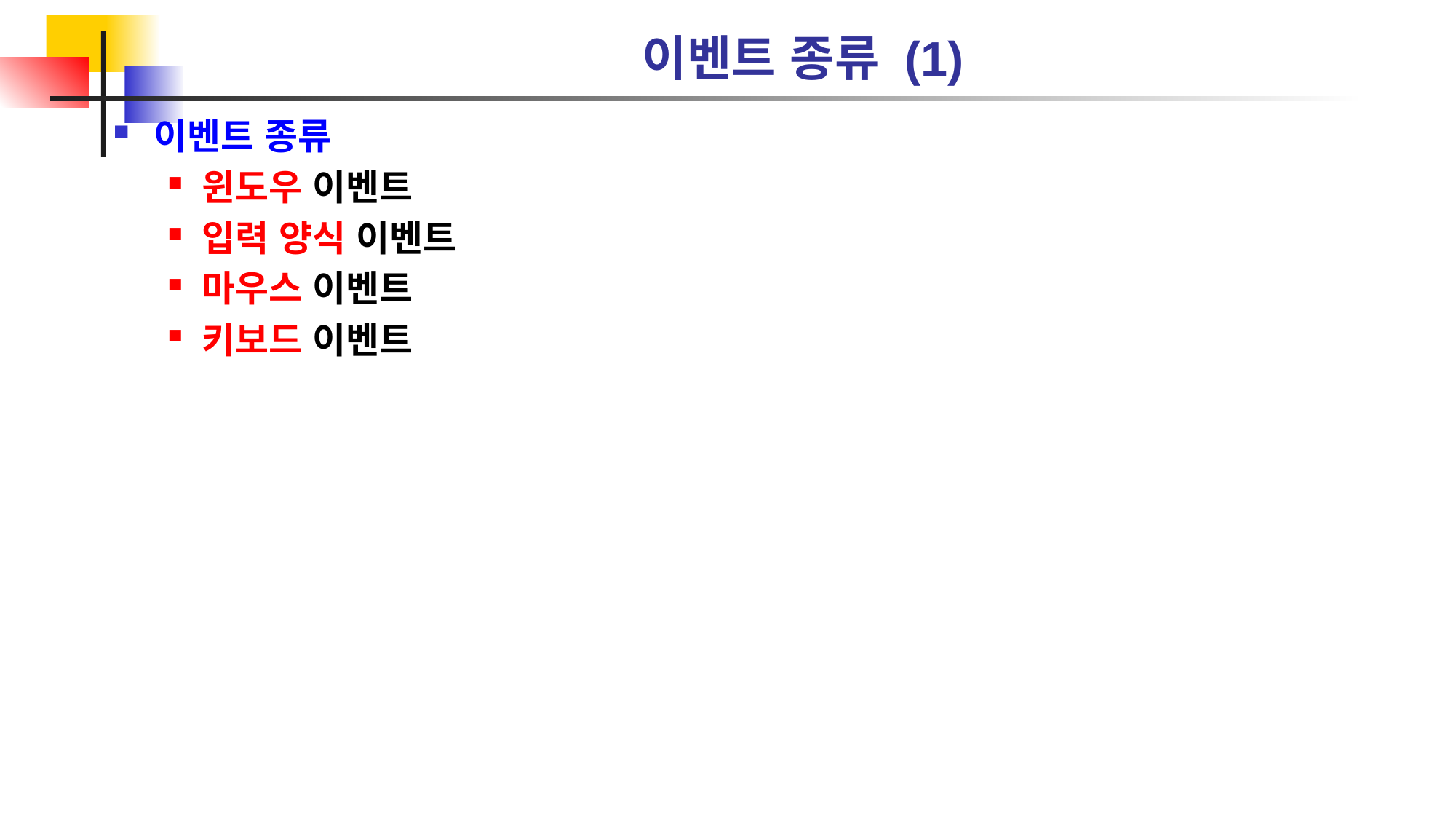

# 이벤트 종류 (1)
이벤트 종류
윈도우 이벤트
입력 양식 이벤트
마우스 이벤트
키보드 이벤트